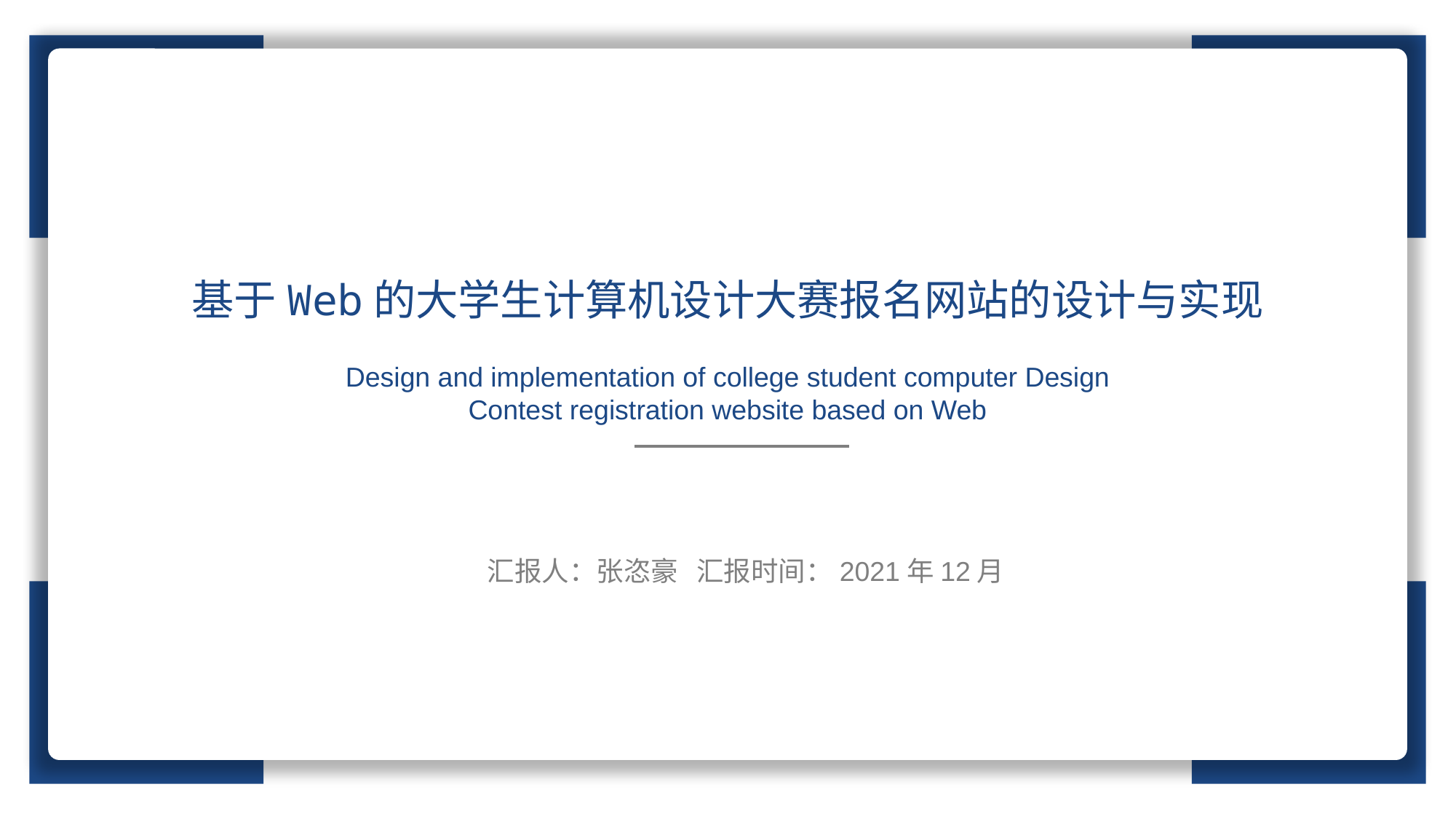

基于Web的大学生计算机设计大赛报名网站的设计与实现
Design and implementation of college student computer Design Contest registration website based on Web
汇报人：张恣豪   汇报时间：2021年12月